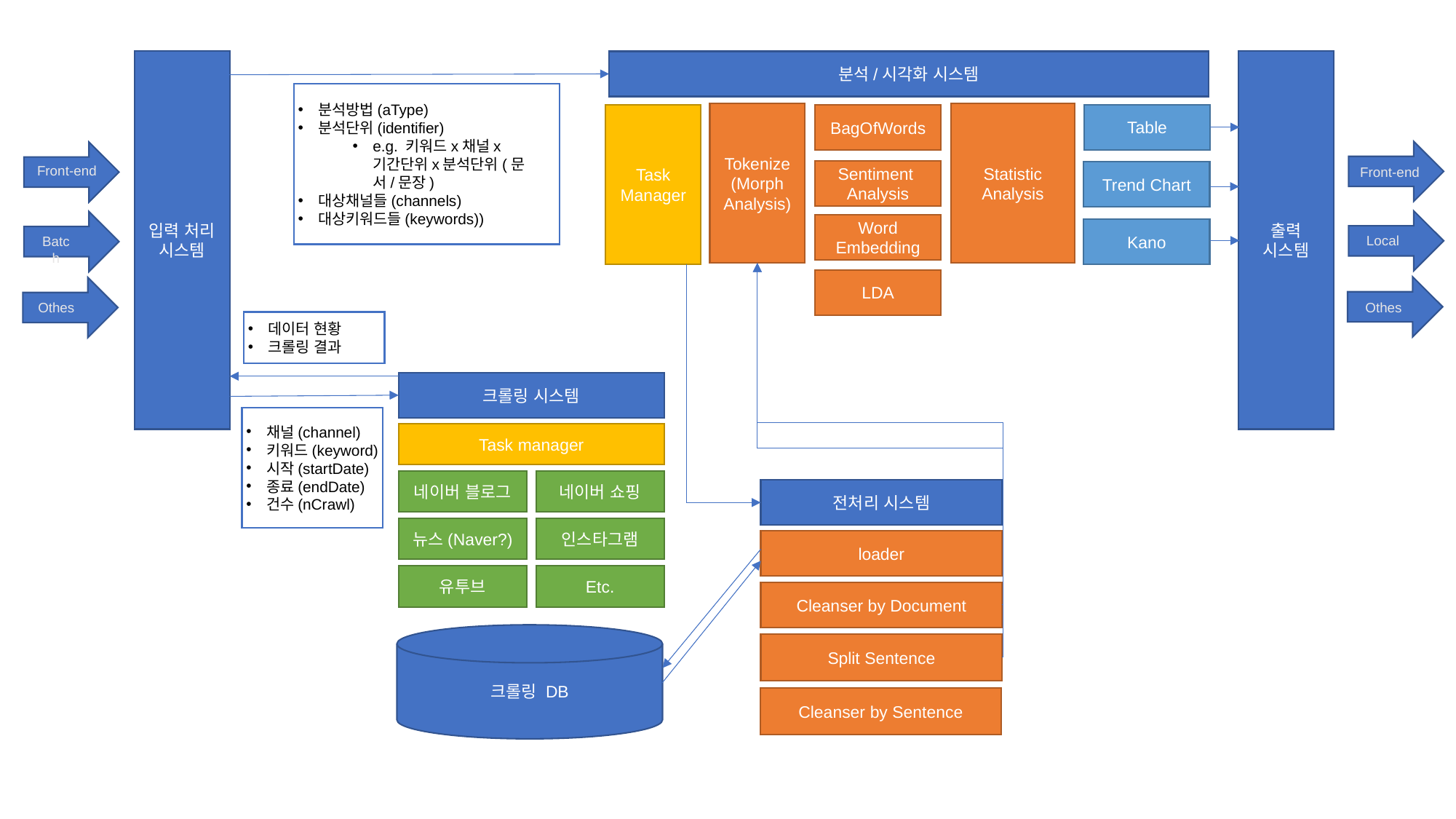

입력 처리
시스템
출력
시스템
분석/시각화 시스템
분석방법(aType)
분석단위(identifier)
e.g. 키워드x채널x기간단위x분석단위(문서/문장)
대상채널들(channels)
대상키워드들(keywords))
Tokenize
(Morph Analysis)
Statistic
Analysis
Task
Manager
Table
BagOfWords

Front-end
Front-end
Sentiment
Analysis
Trend Chart

Word Embedding
Kano
Local
Batch
LDA

Othes
Othes
데이터 현황
크롤링 결과
크롤링 시스템
채널(channel)
키워드(keyword)
시작(startDate)
종료(endDate)
건수(nCrawl)
Task manager
네이버 블로그
네이버 쇼핑
전처리 시스템
뉴스(Naver?)
인스타그램
loader
Etc.
유투브
Cleanser by Document
크롤링 DB
Split Sentence
Cleanser by Sentence